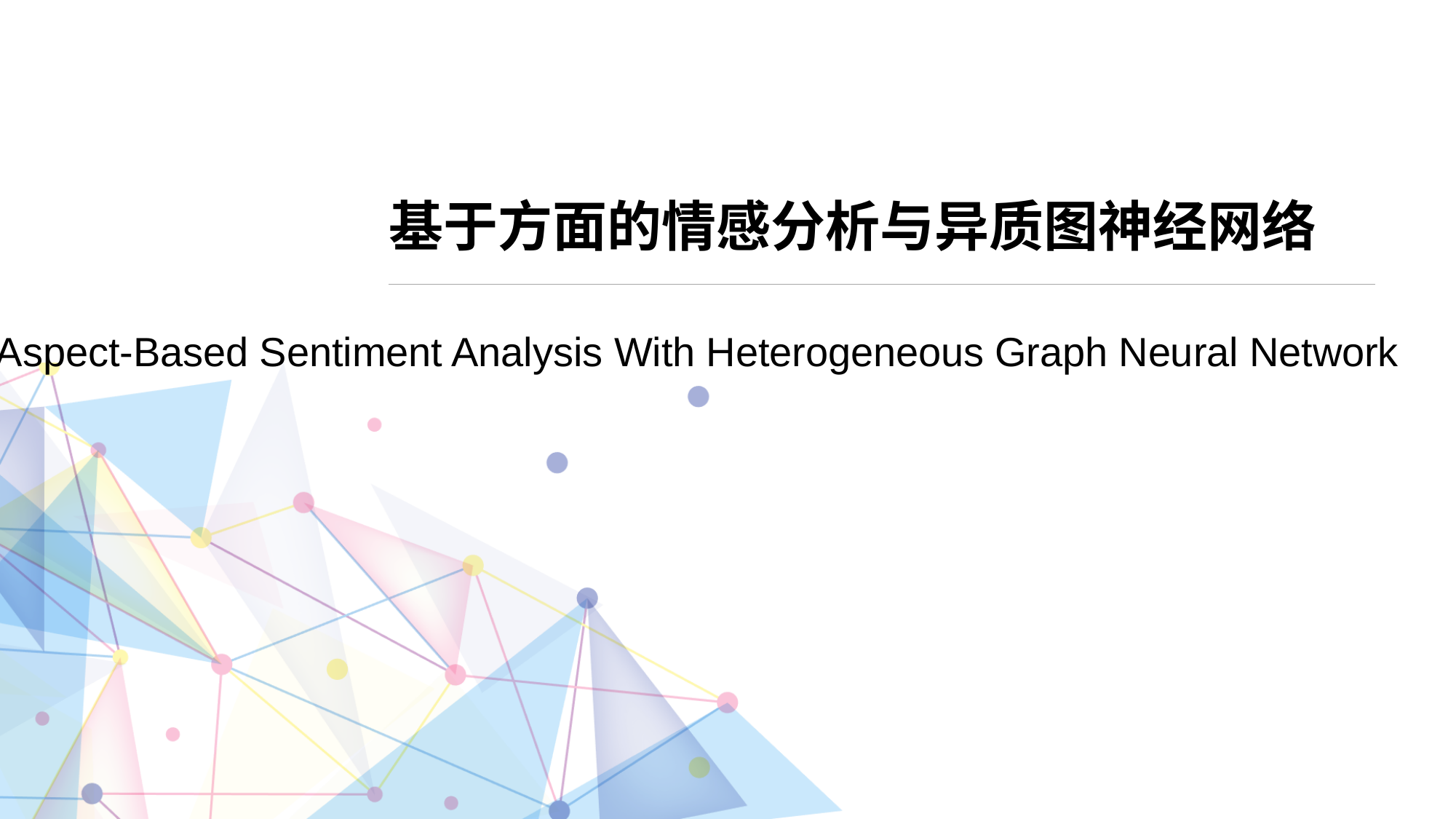

# 基于方面的情感分析与异质图神经网络
Aspect-Based Sentiment Analysis With Heterogeneous Graph Neural Network